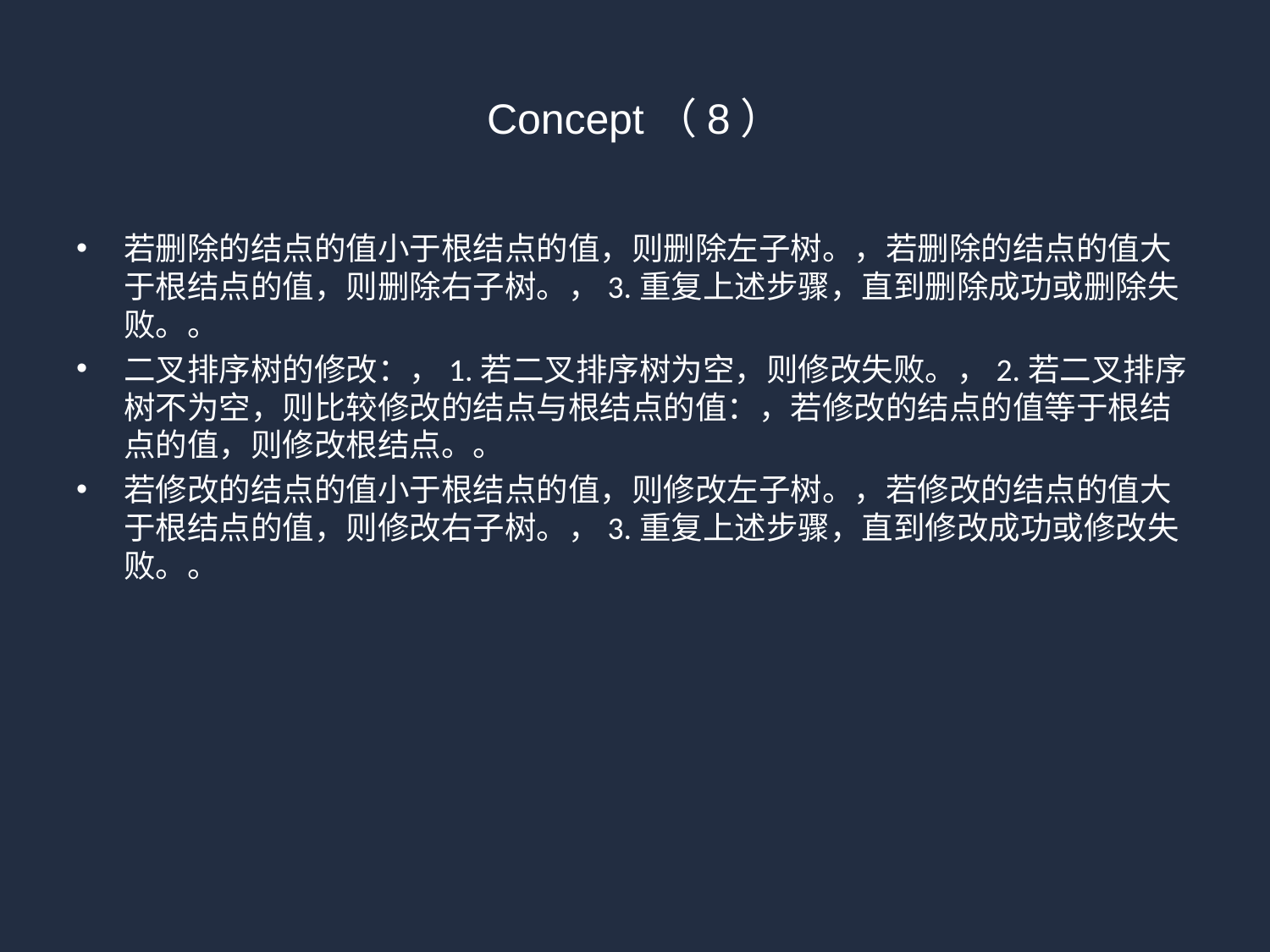

# Concept（8）
若删除的结点的值小于根结点的值，则删除左子树。，若删除的结点的值大于根结点的值，则删除右子树。，3.重复上述步骤，直到删除成功或删除失败。。
二叉排序树的修改：，1.若二叉排序树为空，则修改失败。，2.若二叉排序树不为空，则比较修改的结点与根结点的值：，若修改的结点的值等于根结点的值，则修改根结点。。
若修改的结点的值小于根结点的值，则修改左子树。，若修改的结点的值大于根结点的值，则修改右子树。，3.重复上述步骤，直到修改成功或修改失败。。